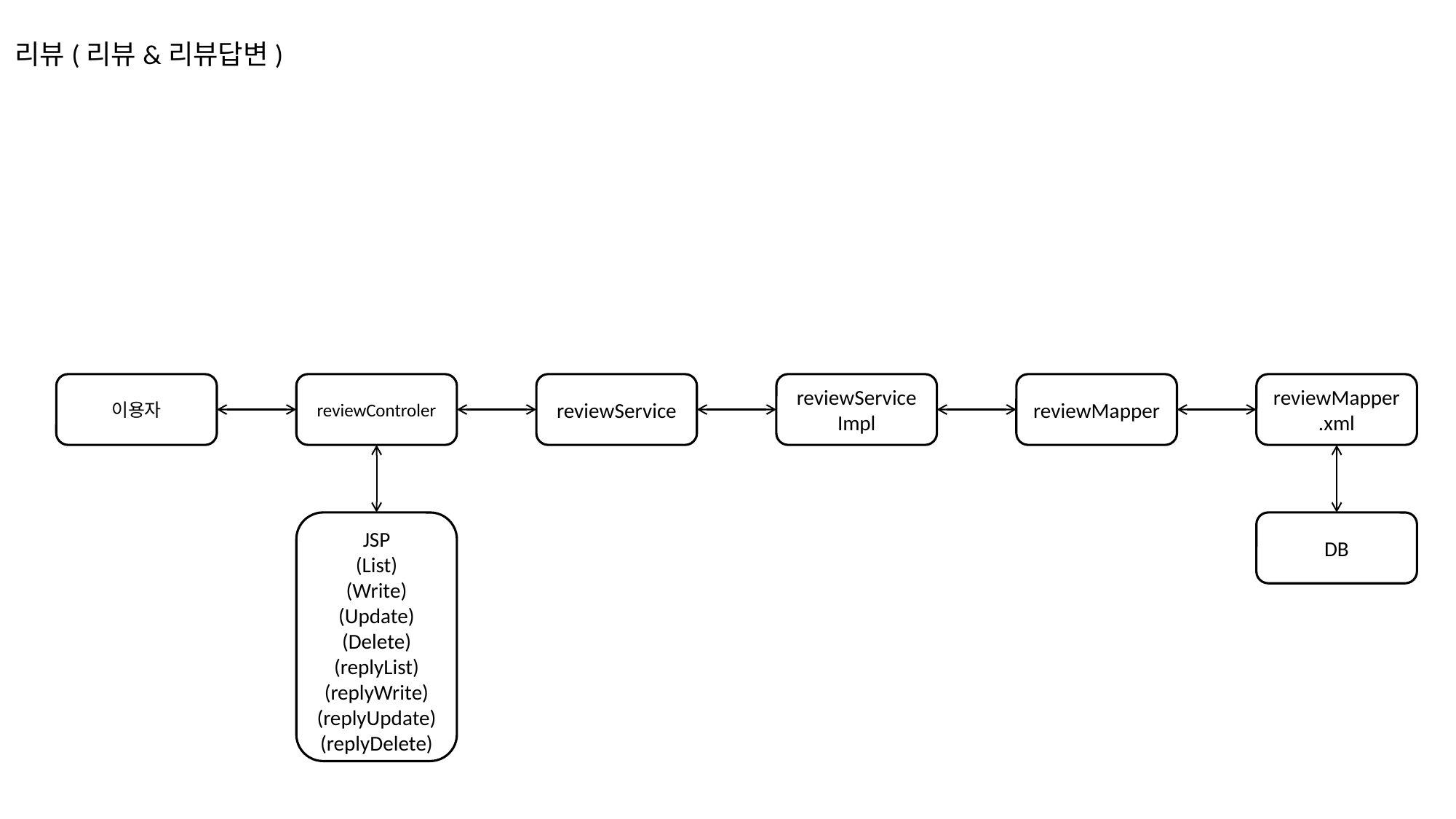

리뷰(리뷰&리뷰답변)
이용자
reviewControler
reviewService
reviewService
Impl
reviewMapper
reviewMapper
.xml
JSP
(List)
(Write)
(Update)
(Delete)
(replyList)
(replyWrite)
(replyUpdate)
(replyDelete)
DB